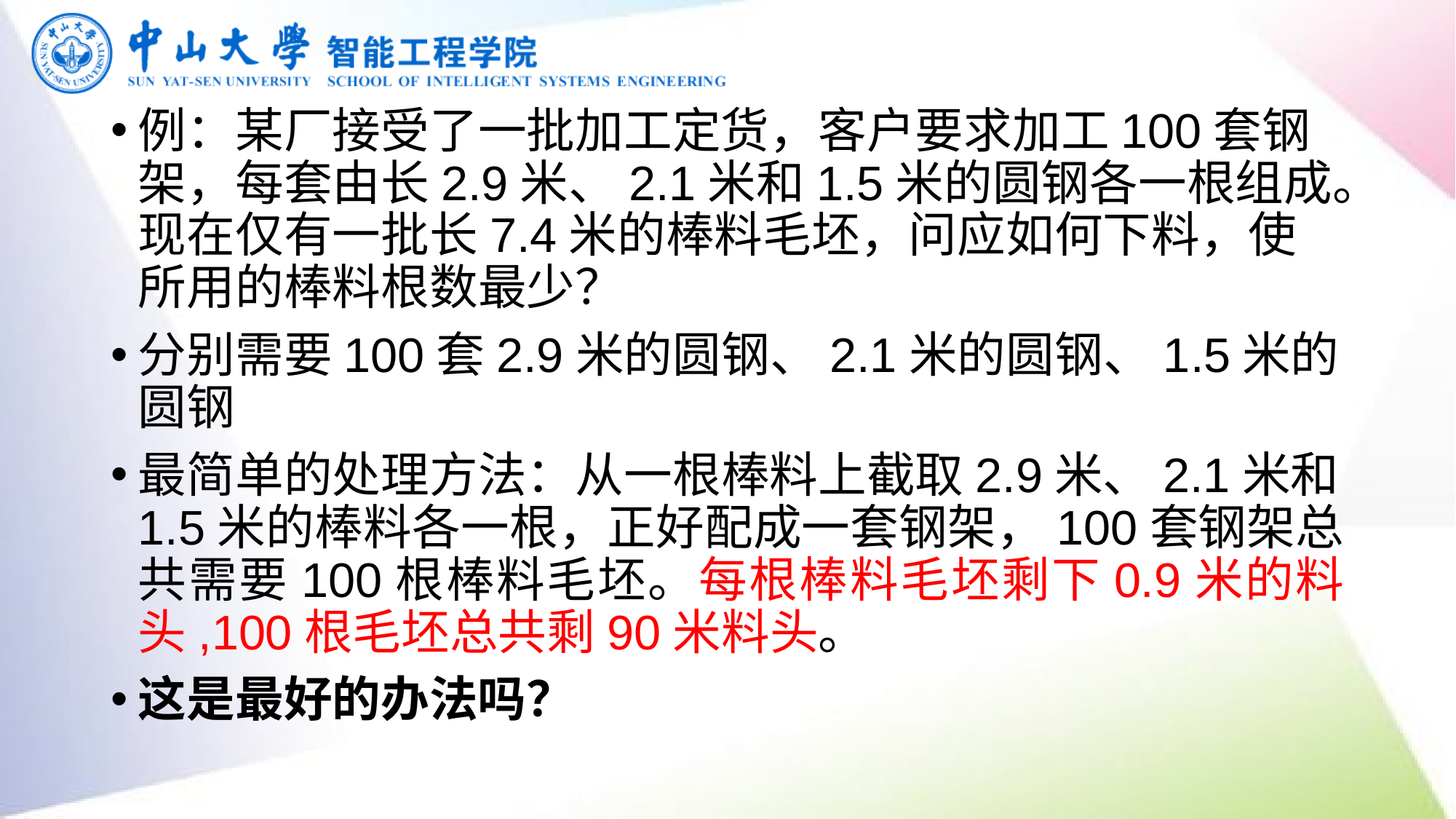

例：某厂接受了一批加工定货，客户要求加工100套钢架，每套由长2.9米、2.1米和1.5米的圆钢各一根组成。现在仅有一批长7.4米的棒料毛坯，问应如何下料，使所用的棒料根数最少？
分别需要100套2.9米的圆钢、2.1米的圆钢、1.5米的圆钢
最简单的处理方法：从一根棒料上截取2.9米、2.1米和1.5米的棒料各一根，正好配成一套钢架，100套钢架总共需要100根棒料毛坯。每根棒料毛坯剩下0.9米的料头,100根毛坯总共剩90米料头。
这是最好的办法吗？